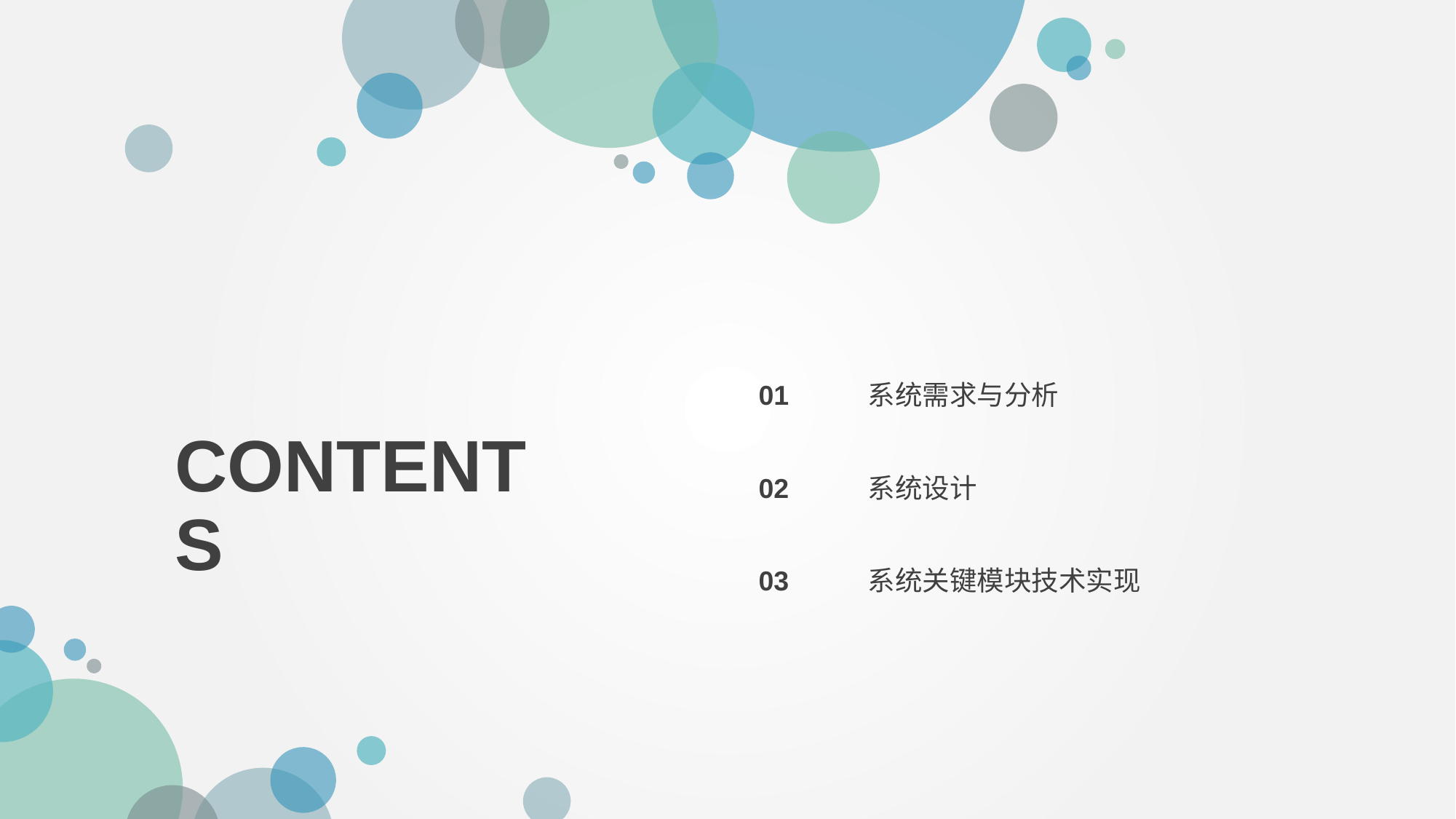

01	系统需求与分析
CONTENTS
02	系统设计
03	系统关键模块技术实现